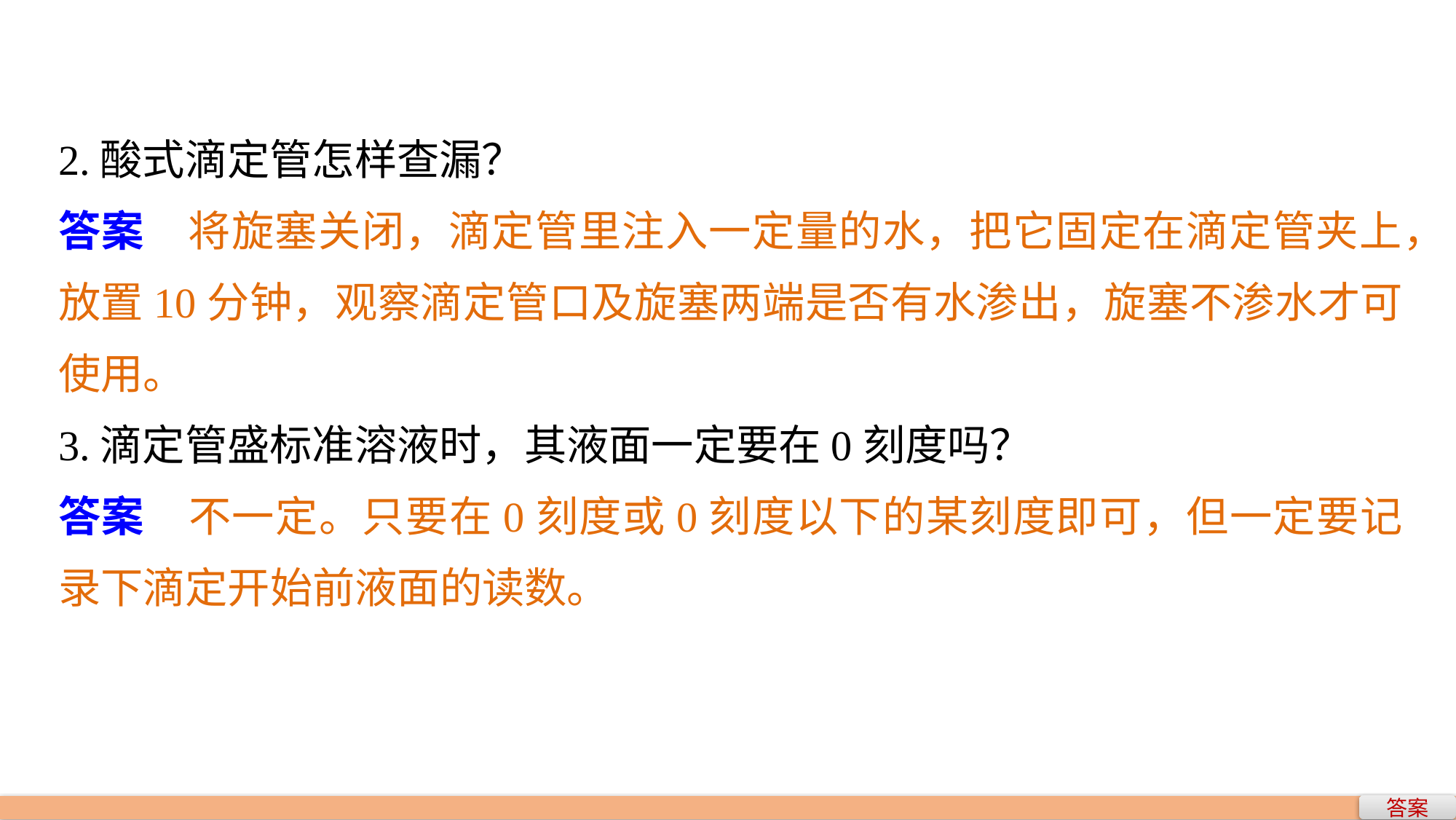

2.酸式滴定管怎样查漏？
答案　将旋塞关闭，滴定管里注入一定量的水，把它固定在滴定管夹上，放置10分钟，观察滴定管口及旋塞两端是否有水渗出，旋塞不渗水才可使用。
3.滴定管盛标准溶液时，其液面一定要在0刻度吗？
答案　不一定。只要在0刻度或0刻度以下的某刻度即可，但一定要记录下滴定开始前液面的读数。
答案